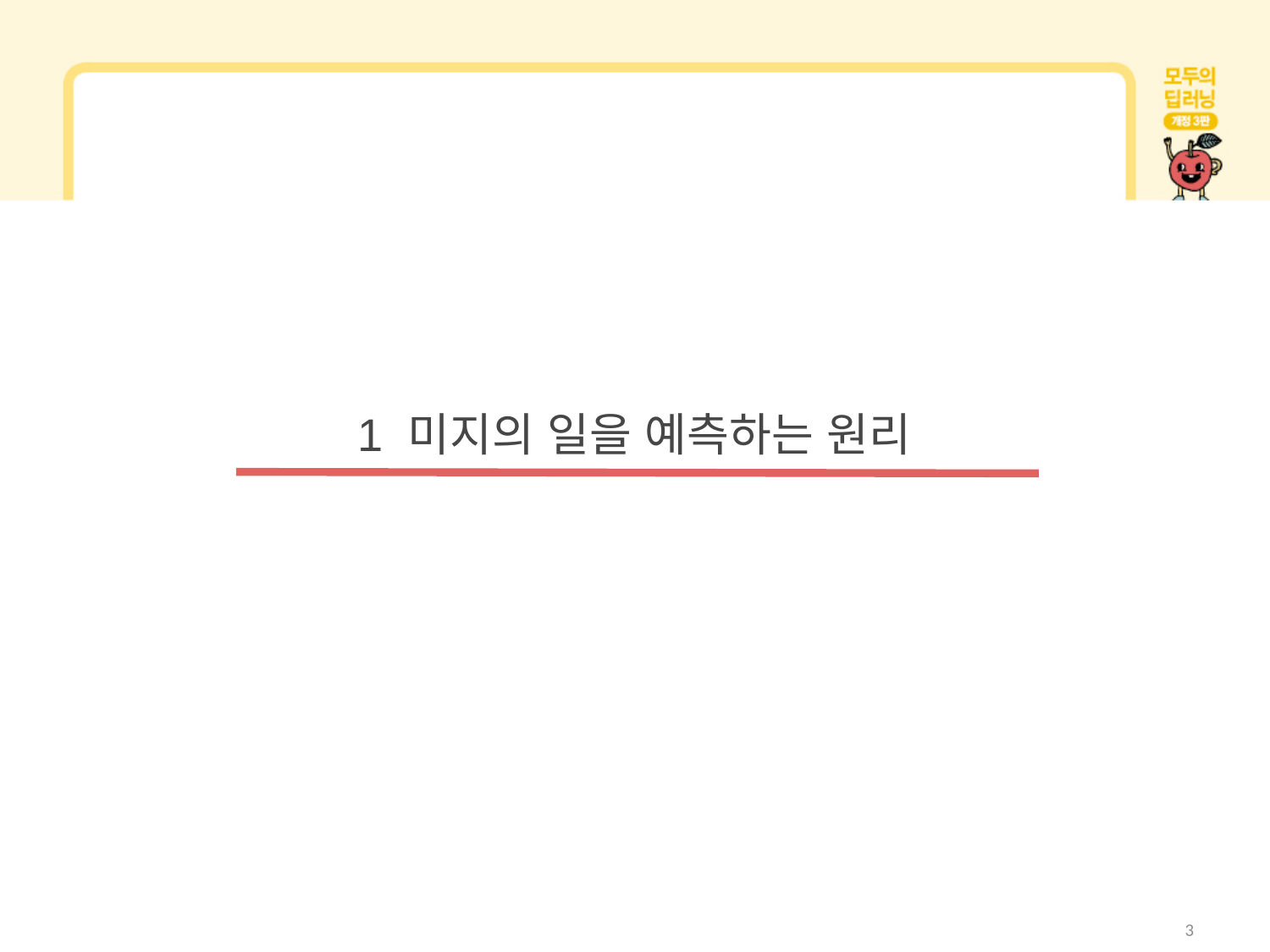

# 1 미지의 일을 예측하는 원리
3